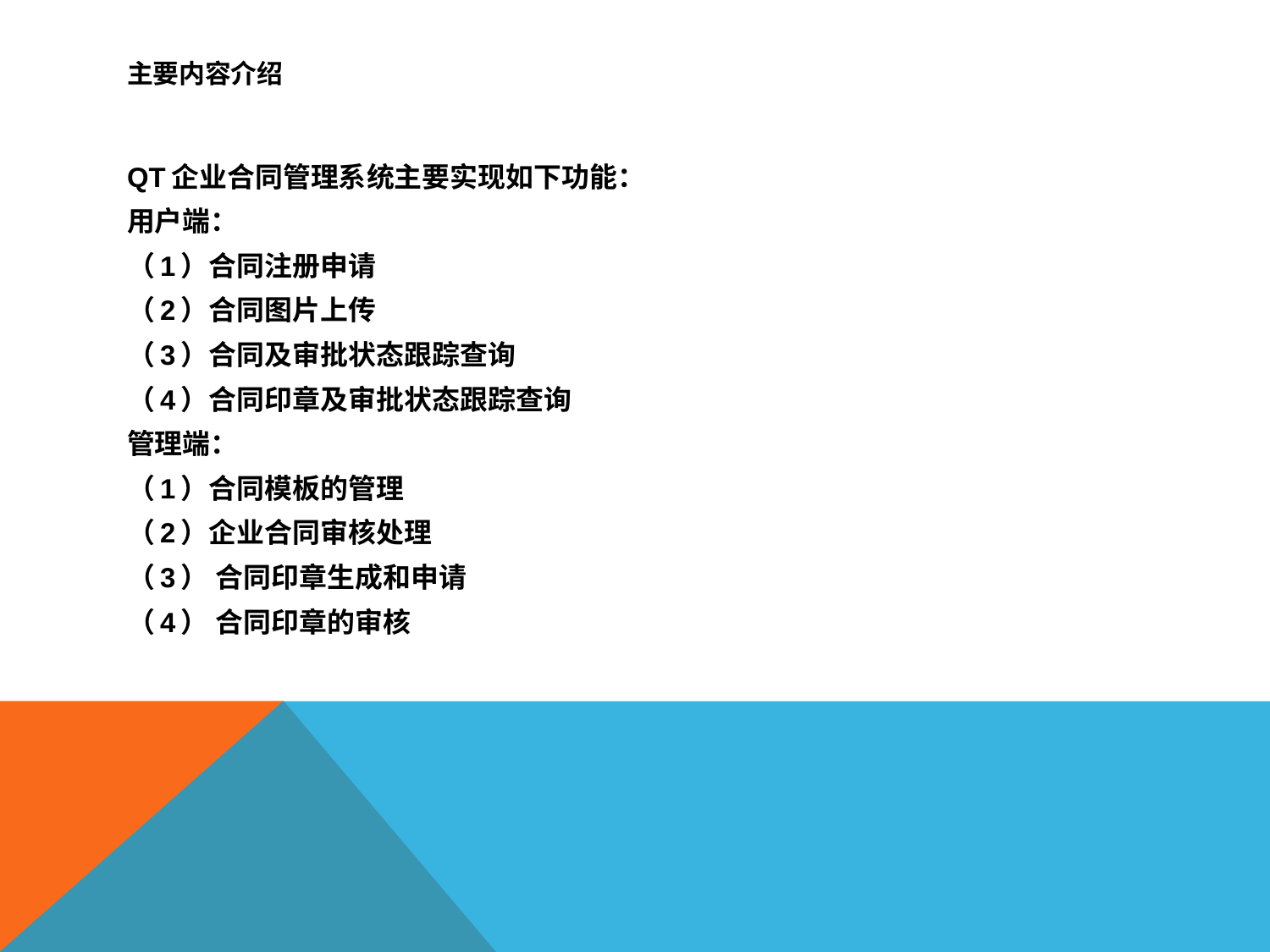

# 主要内容介绍
QT企业合同管理系统主要实现如下功能：
用户端：
（1）合同注册申请
（2）合同图片上传
（3）合同及审批状态跟踪查询
（4）合同印章及审批状态跟踪查询
管理端：
（1）合同模板的管理
（2）企业合同审核处理
（3） 合同印章生成和申请
（4） 合同印章的审核